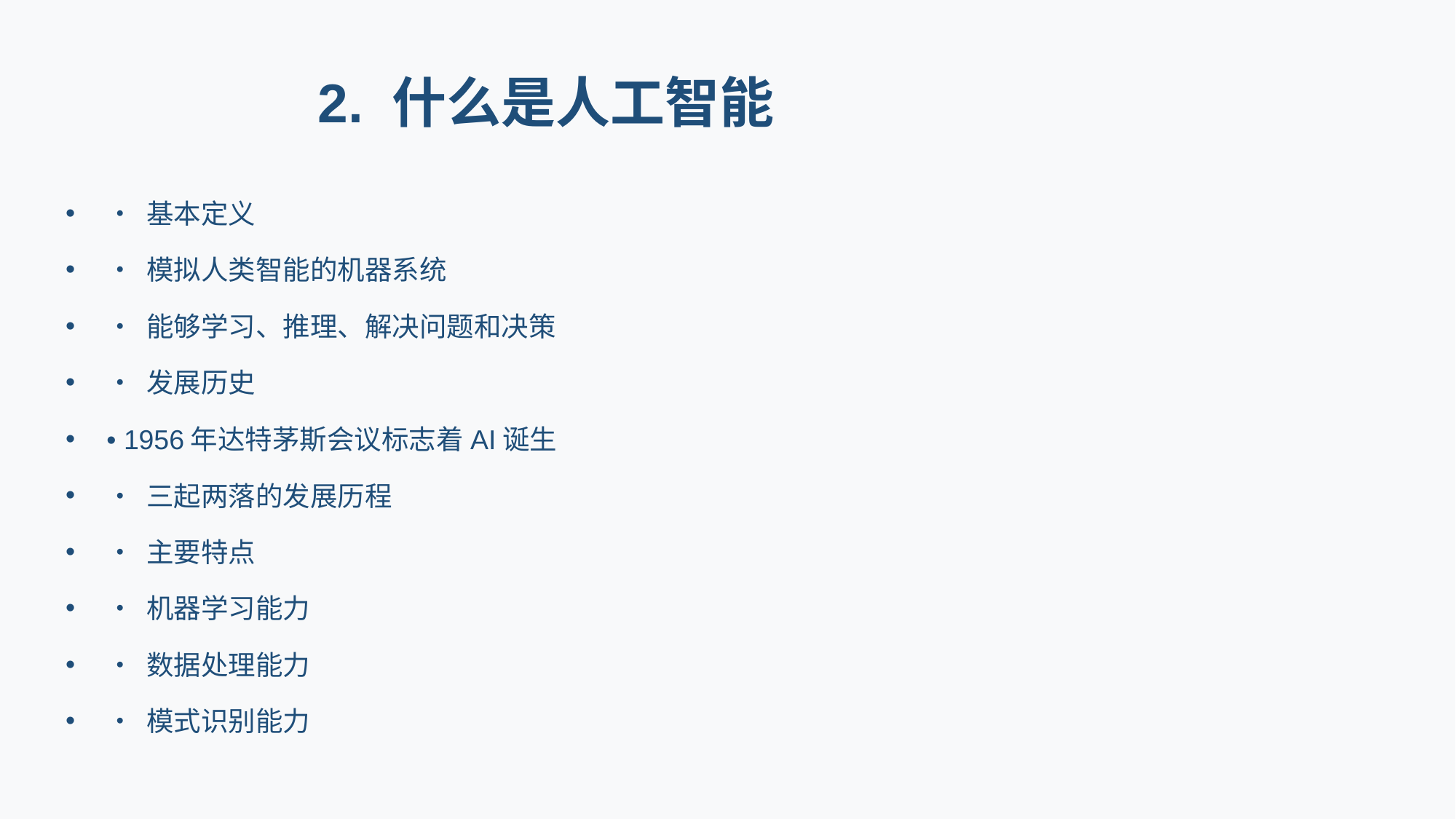

# 2. 什么是人工智能
• 基本定义
• 模拟人类智能的机器系统
• 能够学习、推理、解决问题和决策
• 发展历史
• 1956年达特茅斯会议标志着AI诞生
• 三起两落的发展历程
• 主要特点
• 机器学习能力
• 数据处理能力
• 模式识别能力